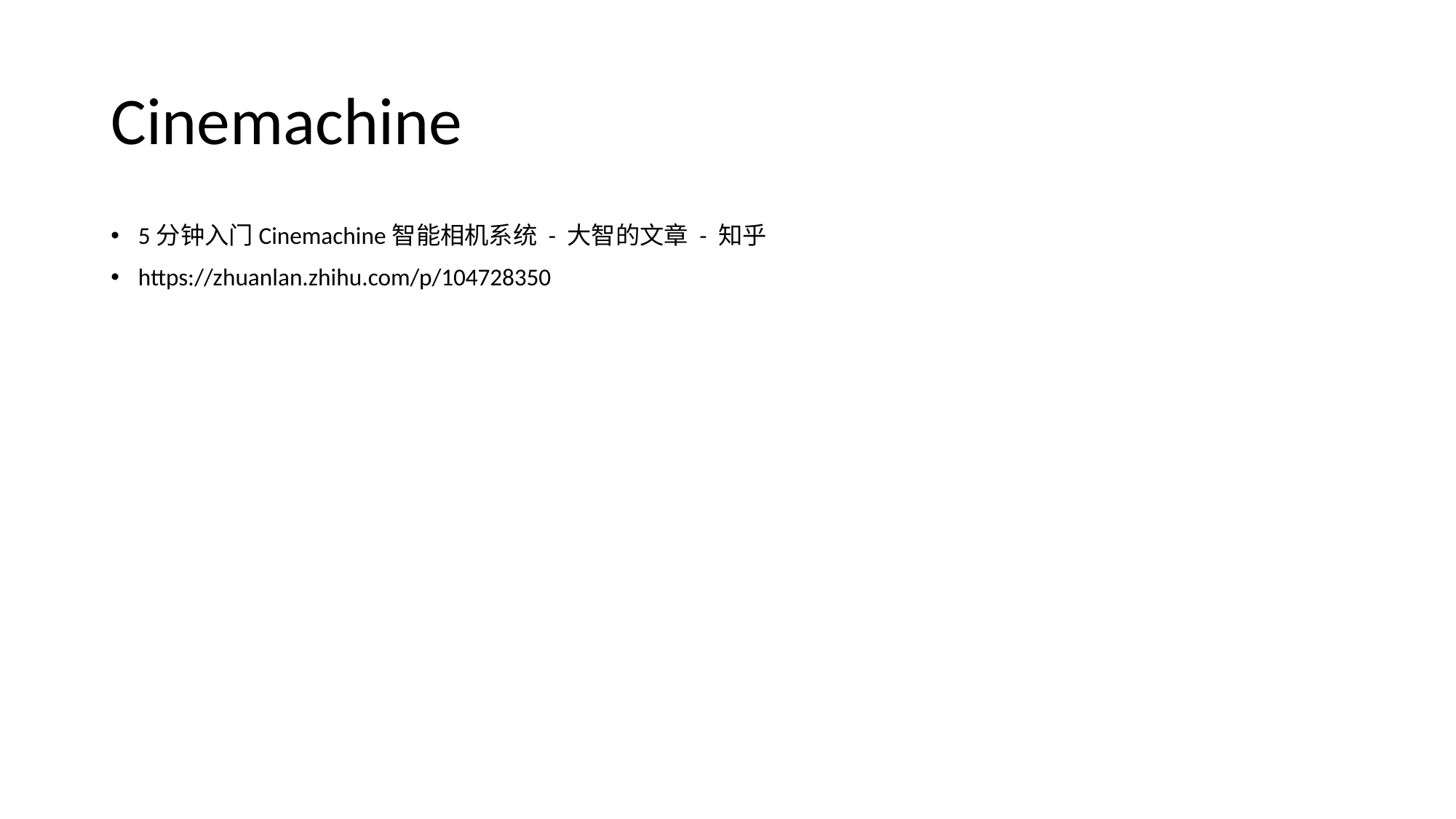

# Cinemachine
5分钟入门Cinemachine智能相机系统 - 大智的文章 - 知乎
https://zhuanlan.zhihu.com/p/104728350